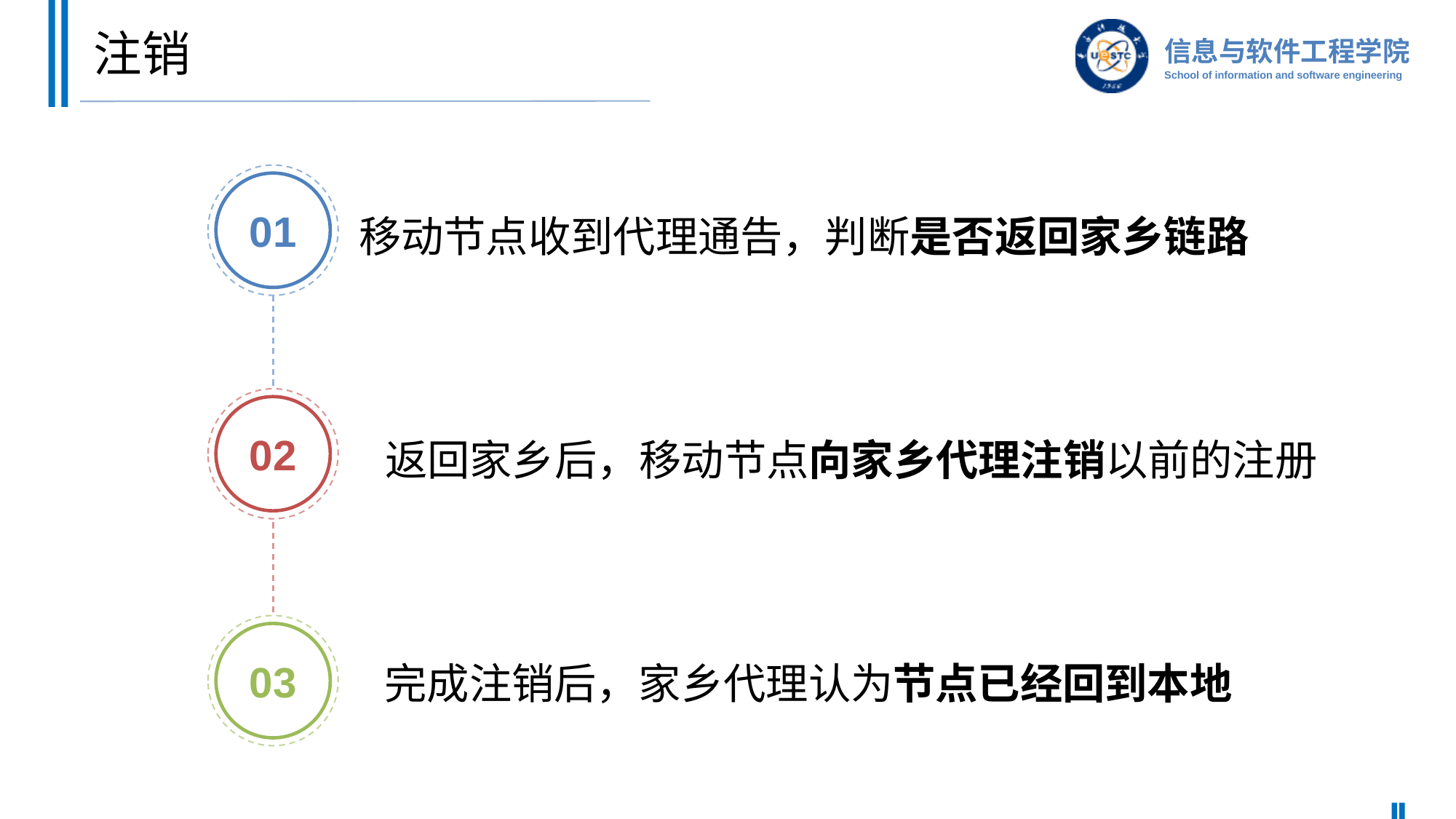

# 注销

01

02

03
移动节点收到代理通告，判断是否返回家乡链路
返回家乡后，移动节点向家乡代理注销以前的注册
完成注销后，家乡代理认为节点已经回到本地